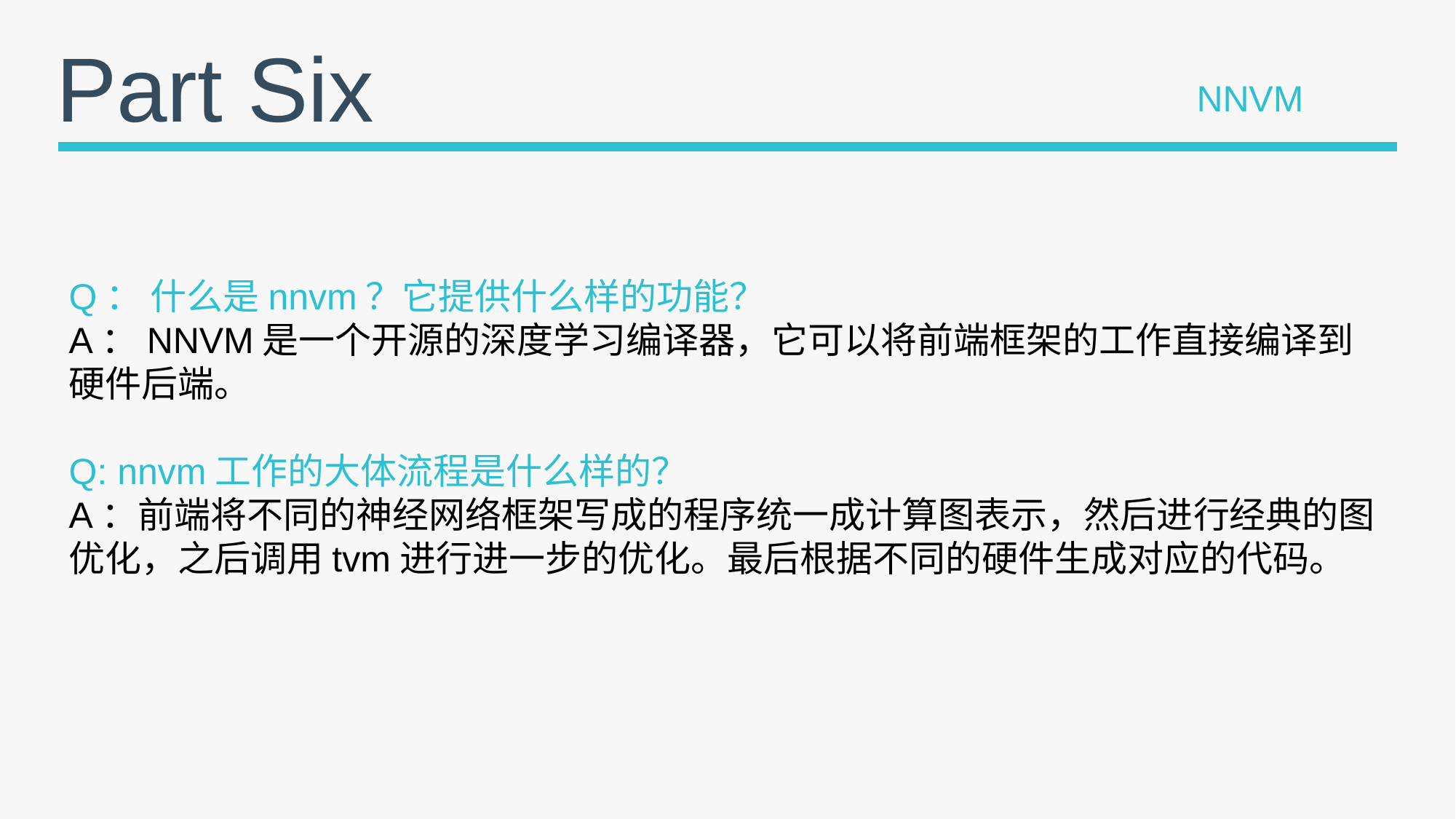

Part Six
NNVM
Q： 什么是nnvm？它提供什么样的功能？
A：NNVM是一个开源的深度学习编译器，它可以将前端框架的工作直接编译到硬件后端。

Q: nnvm工作的大体流程是什么样的？
A：前端将不同的神经网络框架写成的程序统一成计算图表示，然后进行经典的图优化，之后调用tvm进行进一步的优化。最后根据不同的硬件生成对应的代码。